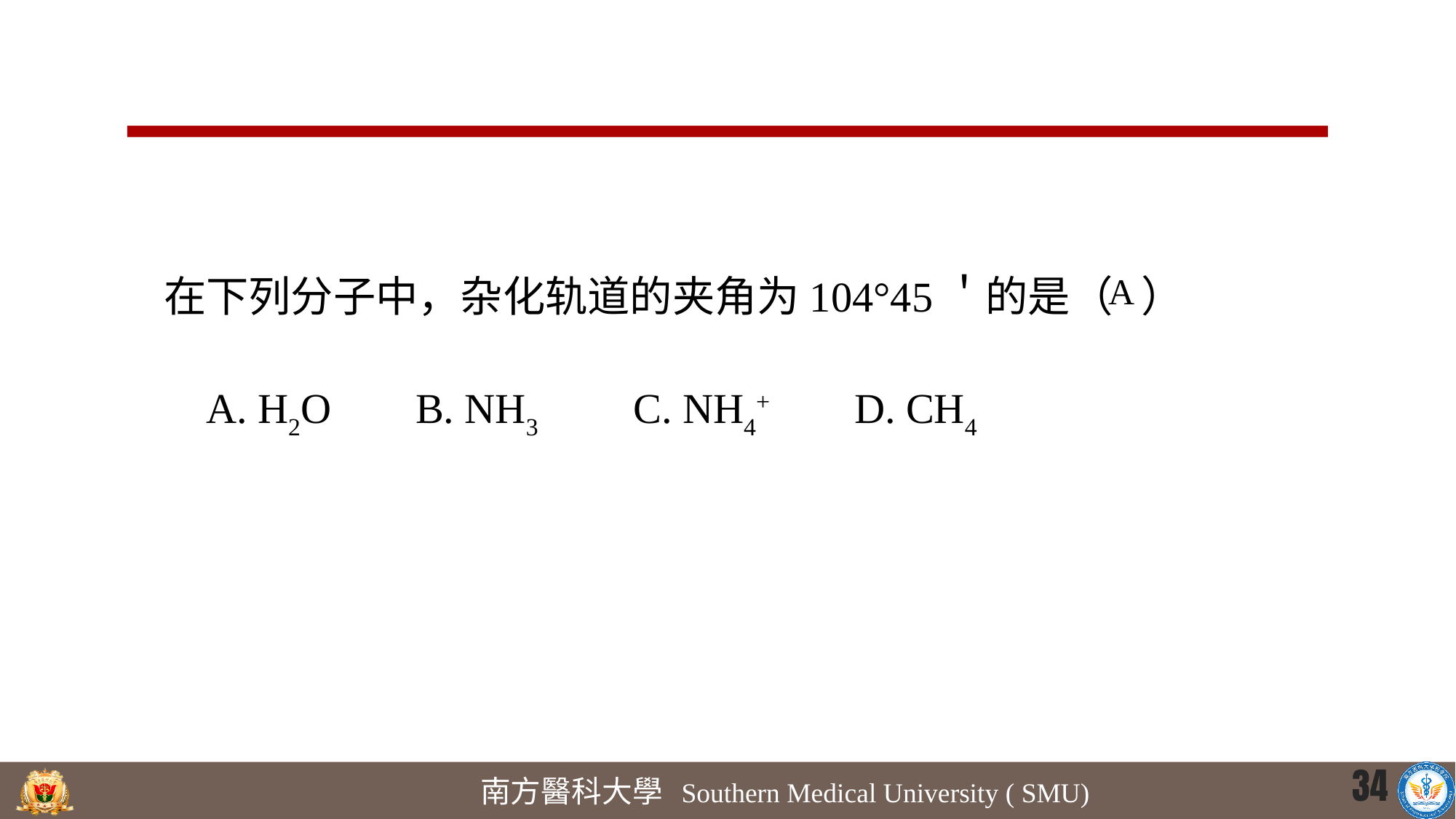

在下列分子中，杂化轨道的夹角为104°45＇的是（   ）
    A. H2O        B. NH3         C. NH4+        D. CH4
A

34